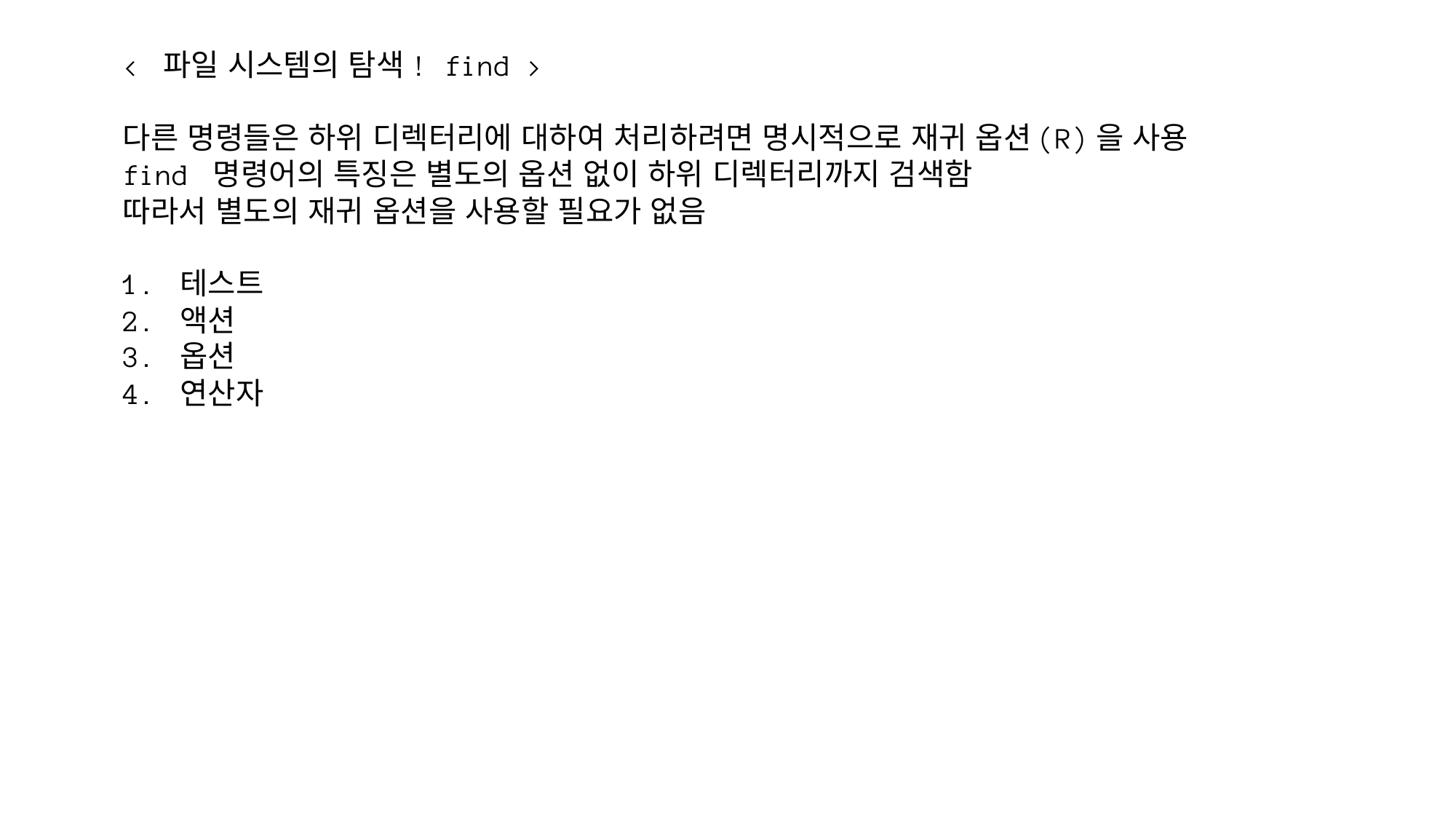

< 파일 시스템의 탐색! find >

다른 명령들은 하위 디렉터리에 대하여 처리하려면 명시적으로 재귀 옵션(R)을 사용
find 명령어의 특징은 별도의 옵션 없이 하위 디렉터리까지 검색함
따라서 별도의 재귀 옵션을 사용할 필요가 없음

1. 테스트
2. 액션
3. 옵션
4. 연산자